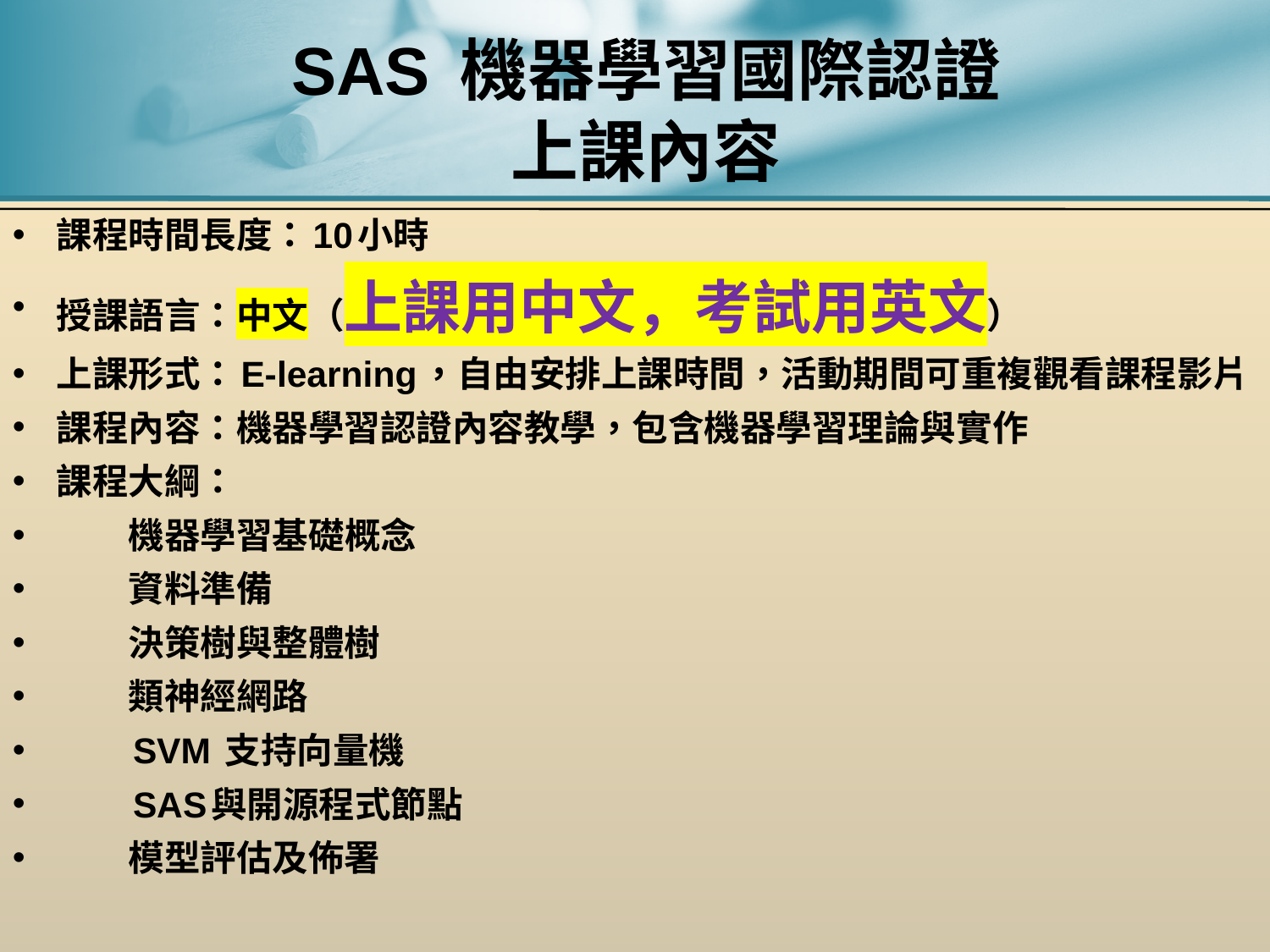

# SAS 機器學習國際認證 上課內容
課程時間長度：10小時
授課語言：中文（上課用中文，考試用英文）
上課形式：E-learning，自由安排上課時間，活動期間可重複觀看課程影片
課程內容：機器學習認證內容教學，包含機器學習理論與實作
課程大綱：
　　機器學習基礎概念
　　資料準備
　　決策樹與整體樹
　　類神經網路
　　SVM 支持向量機
　　SAS與開源程式節點
　　模型評估及佈署